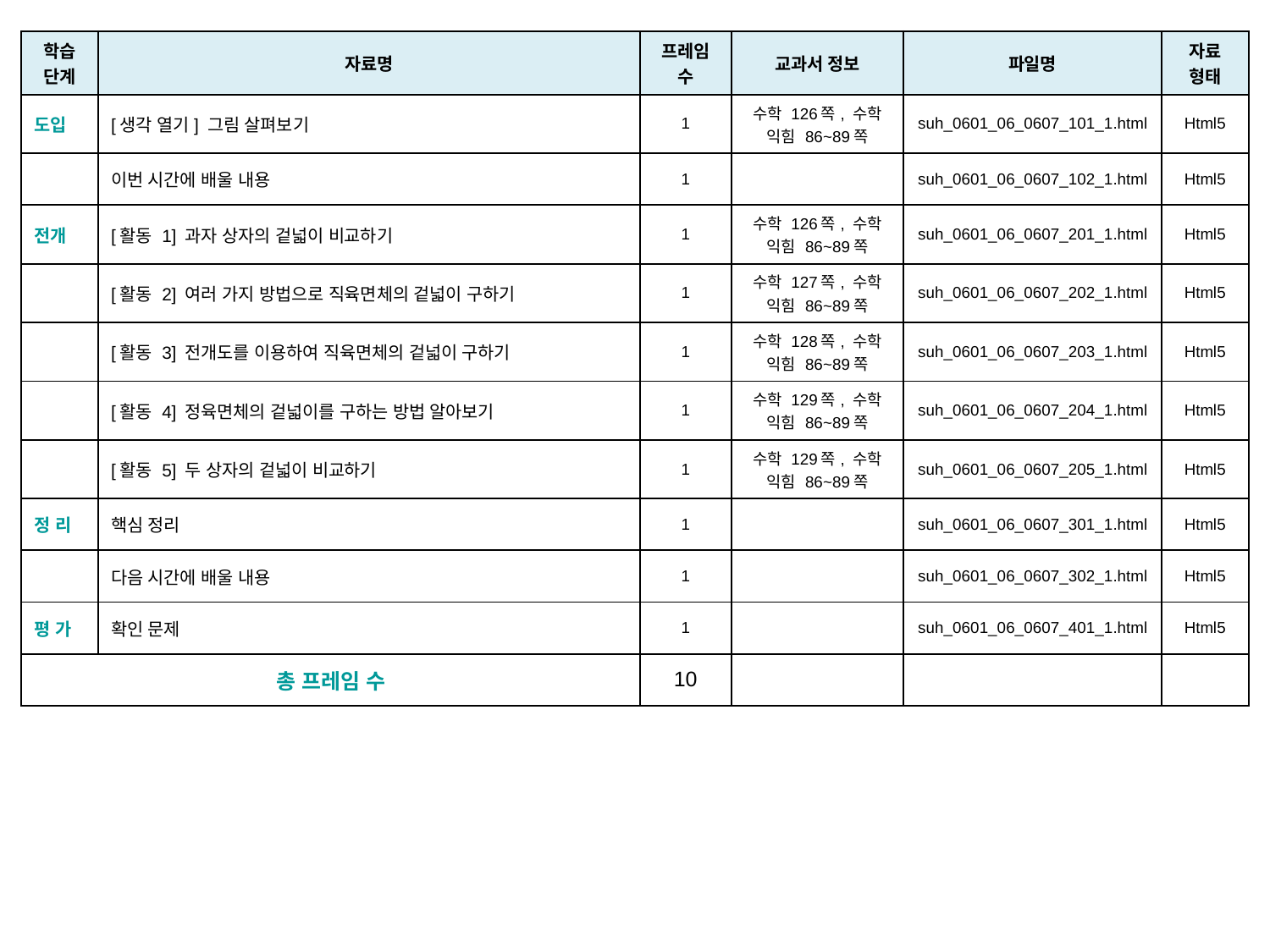

| 학습 단계 | 자료명 | 프레임 수 | 교과서 정보 | 파일명 | 자료 형태 |
| --- | --- | --- | --- | --- | --- |
| 도입 | [생각 열기] 그림 살펴보기 | 1 | 수학 126쪽, 수학 익힘 86~89쪽 | suh\_0601\_06\_0607\_101\_1.html | Html5 |
|  | 이번 시간에 배울 내용 | 1 |  | suh\_0601\_06\_0607\_102\_1.html | Html5 |
| 전개 | [활동 1] 과자 상자의 겉넓이 비교하기 | 1 | 수학 126쪽, 수학 익힘 86~89쪽 | suh\_0601\_06\_0607\_201\_1.html | Html5 |
|  | [활동 2] 여러 가지 방법으로 직육면체의 겉넓이 구하기 | 1 | 수학 127쪽, 수학 익힘 86~89쪽 | suh\_0601\_06\_0607\_202\_1.html | Html5 |
|  | [활동 3] 전개도를 이용하여 직육면체의 겉넓이 구하기 | 1 | 수학 128쪽, 수학 익힘 86~89쪽 | suh\_0601\_06\_0607\_203\_1.html | Html5 |
|  | [활동 4] 정육면체의 겉넓이를 구하는 방법 알아보기 | 1 | 수학 129쪽, 수학 익힘 86~89쪽 | suh\_0601\_06\_0607\_204\_1.html | Html5 |
|  | [활동 5] 두 상자의 겉넓이 비교하기 | 1 | 수학 129쪽, 수학 익힘 86~89쪽 | suh\_0601\_06\_0607\_205\_1.html | Html5 |
| 정 리 | 핵심 정리 | 1 |  | suh\_0601\_06\_0607\_301\_1.html | Html5 |
|  | 다음 시간에 배울 내용 | 1 |  | suh\_0601\_06\_0607\_302\_1.html | Html5 |
| 평 가 | 확인 문제 | 1 |  | suh\_0601\_06\_0607\_401\_1.html | Html5 |
| 총 프레임 수 |  | 10 |  |  |  |